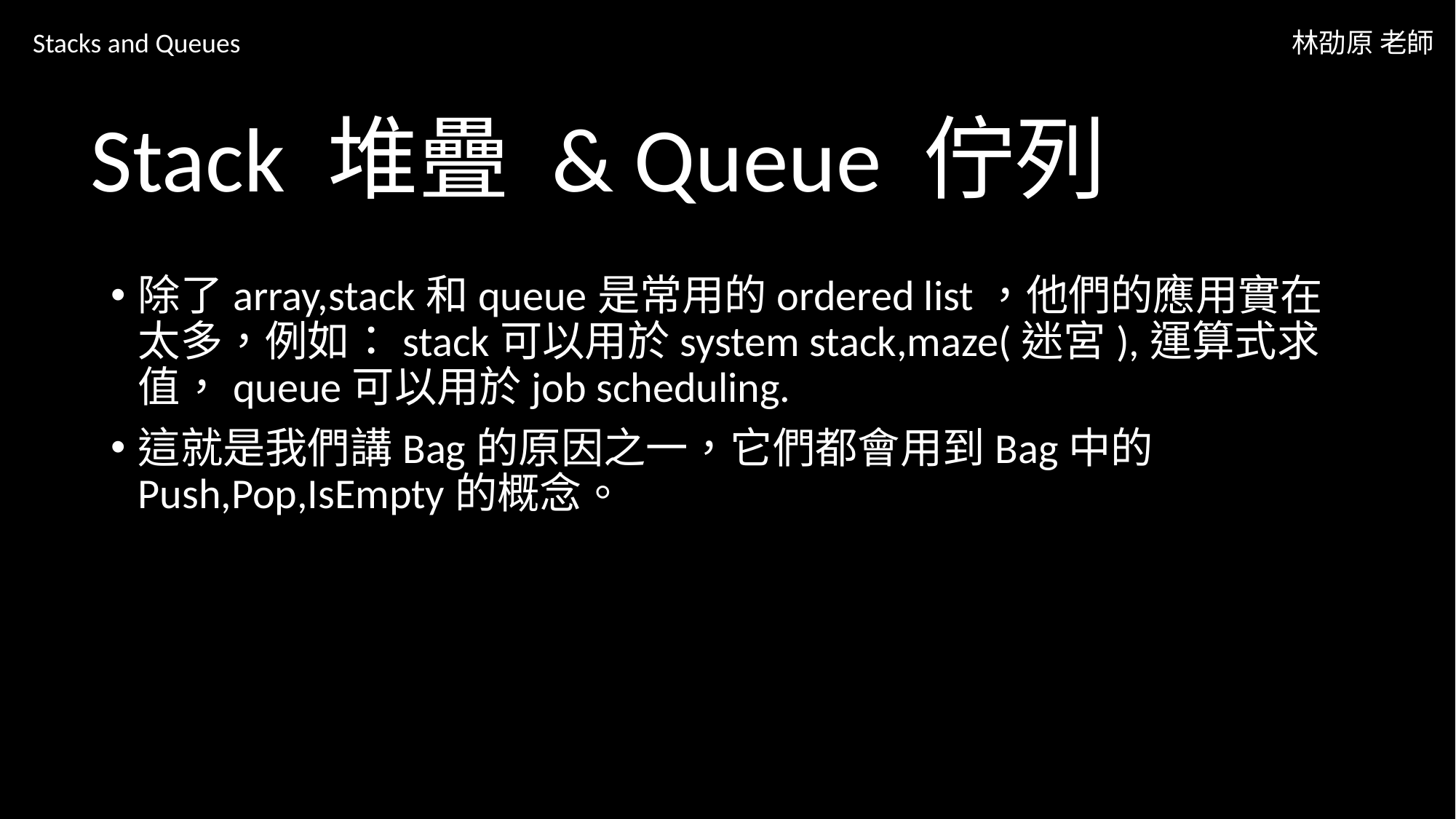

Stacks and Queues
林劭原 老師
# Stack 堆疊 & Queue 佇列
除了array,stack和queue是常用的ordered list，他們的應用實在太多，例如：stack可以用於system stack,maze(迷宮),運算式求值，queue可以用於job scheduling.
這就是我們講Bag的原因之一，它們都會用到Bag中的Push,Pop,IsEmpty的概念。